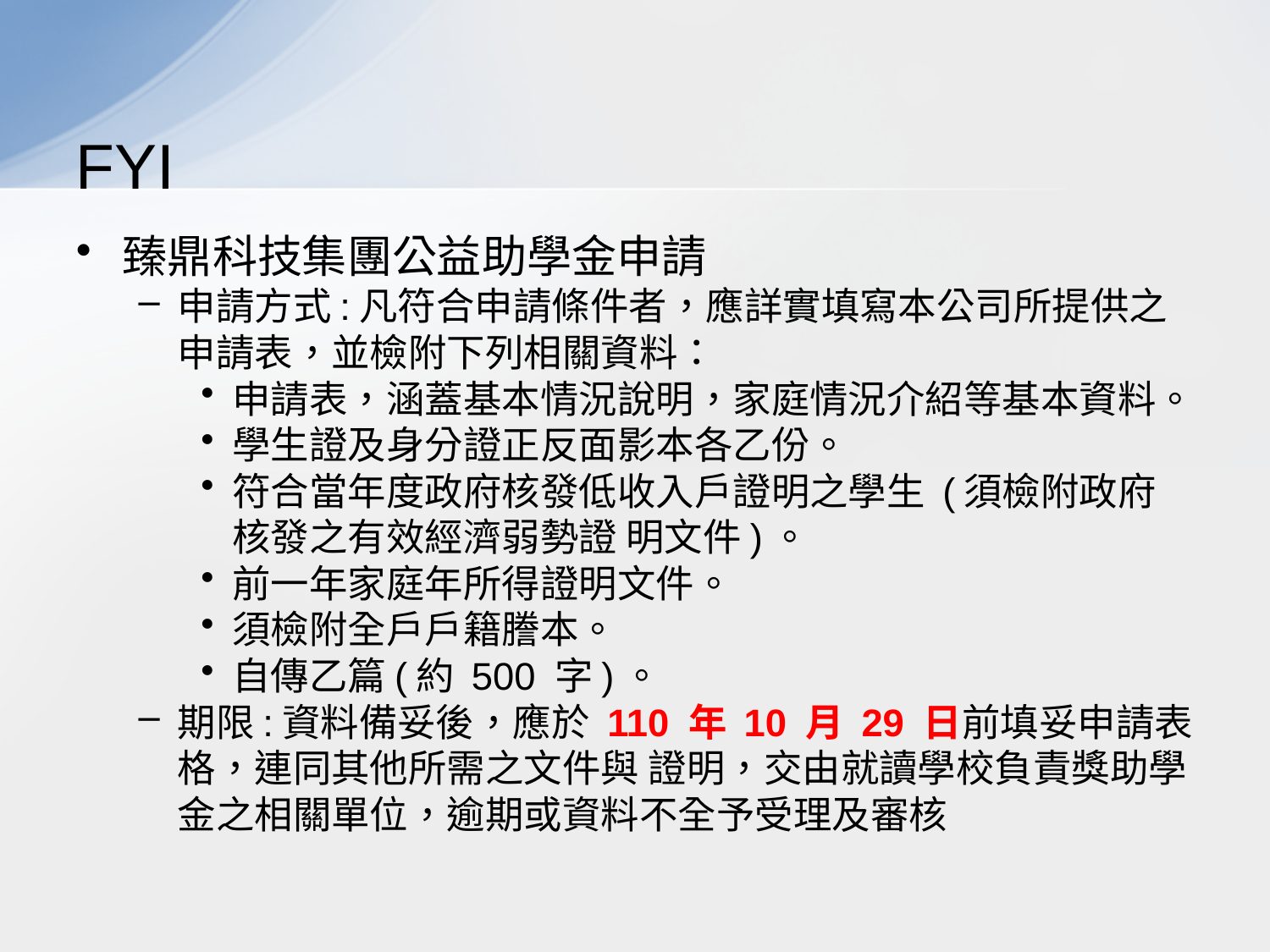

# FYI
臻鼎科技集團公益助學金申請
申請方式:凡符合申請條件者，應詳實填寫本公司所提供之申請表，並檢附下列相關資料：
申請表，涵蓋基本情況說明，家庭情況介紹等基本資料。
學生證及身分證正反面影本各乙份。
符合當年度政府核發低收入戶證明之學生 (須檢附政府核發之有效經濟弱勢證 明文件)。
前一年家庭年所得證明文件。
須檢附全戶戶籍謄本。
自傳乙篇(約 500 字)。
期限:資料備妥後，應於 110 年 10 月 29 日前填妥申請表格，連同其他所需之文件與 證明，交由就讀學校負責獎助學金之相關單位，逾期或資料不全予受理及審核